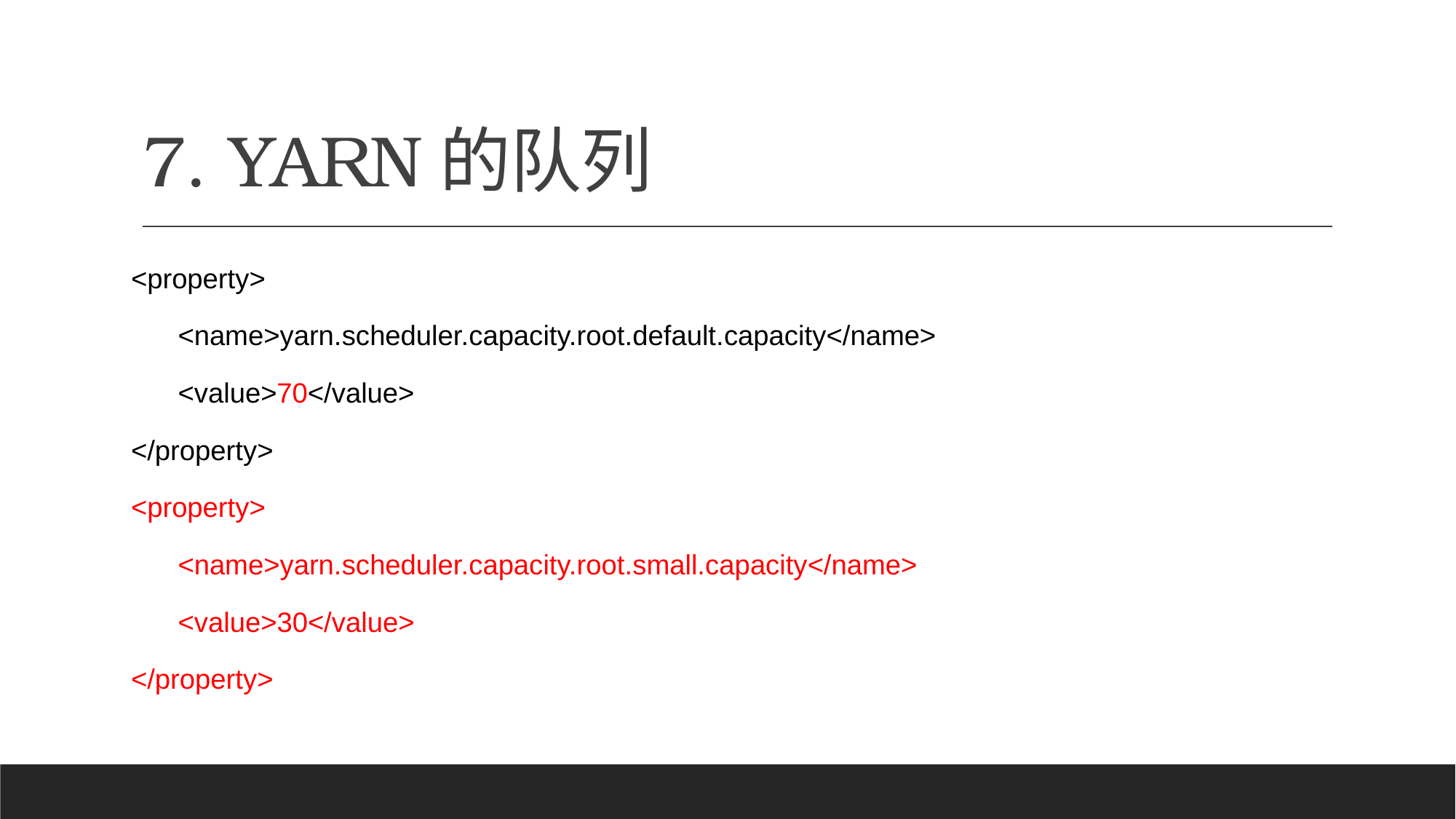

# 7. YARN的队列
<property>
      <name>yarn.scheduler.capacity.root.default.capacity</name>
      <value>70</value>
</property>
<property>
      <name>yarn.scheduler.capacity.root.small.capacity</name>
      <value>30</value>
</property>